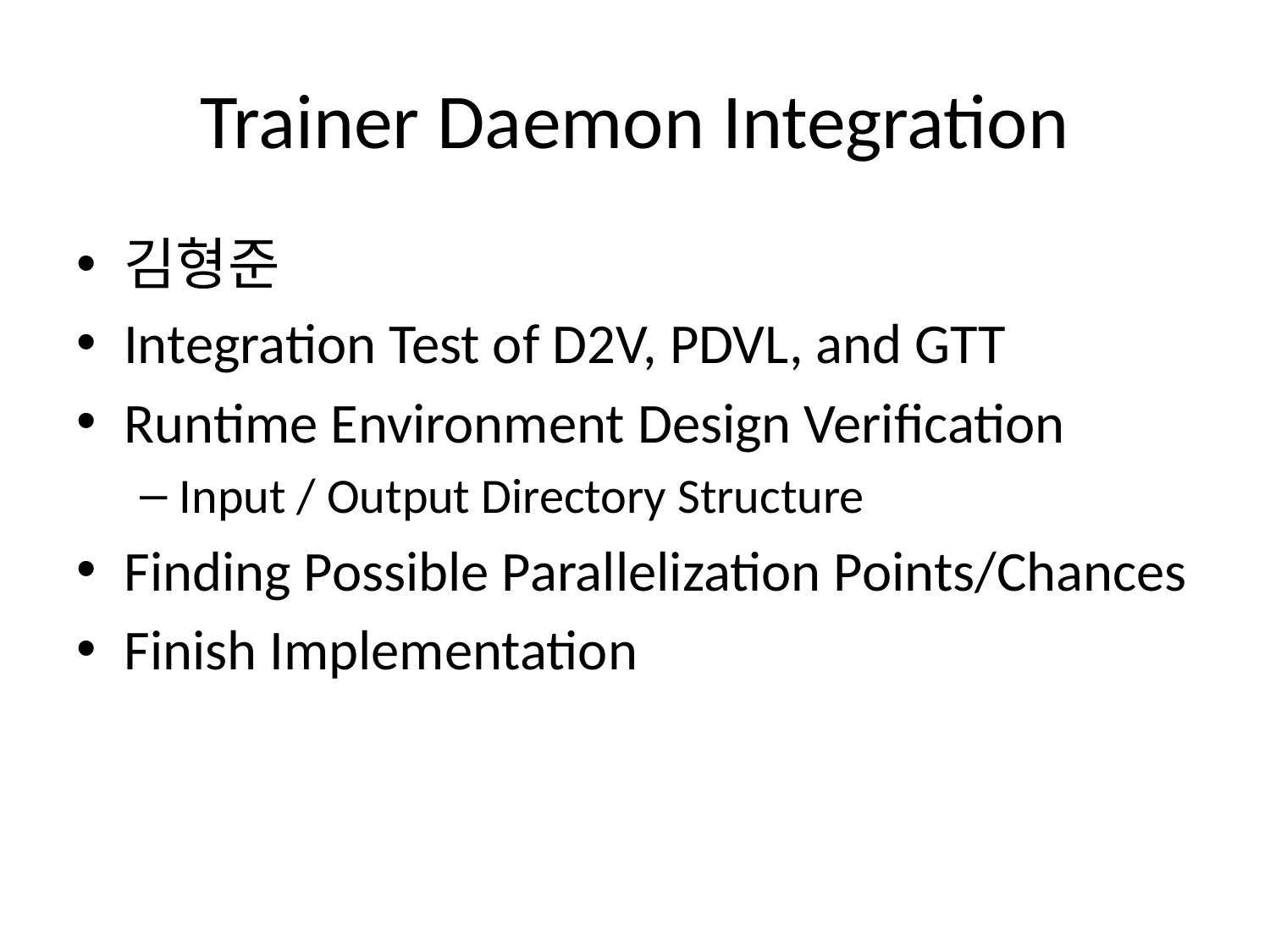

# Trainer Daemon Integration
김형준
Integration Test of D2V, PDVL, and GTT
Runtime Environment Design Verification
Input / Output Directory Structure
Finding Possible Parallelization Points/Chances
Finish Implementation